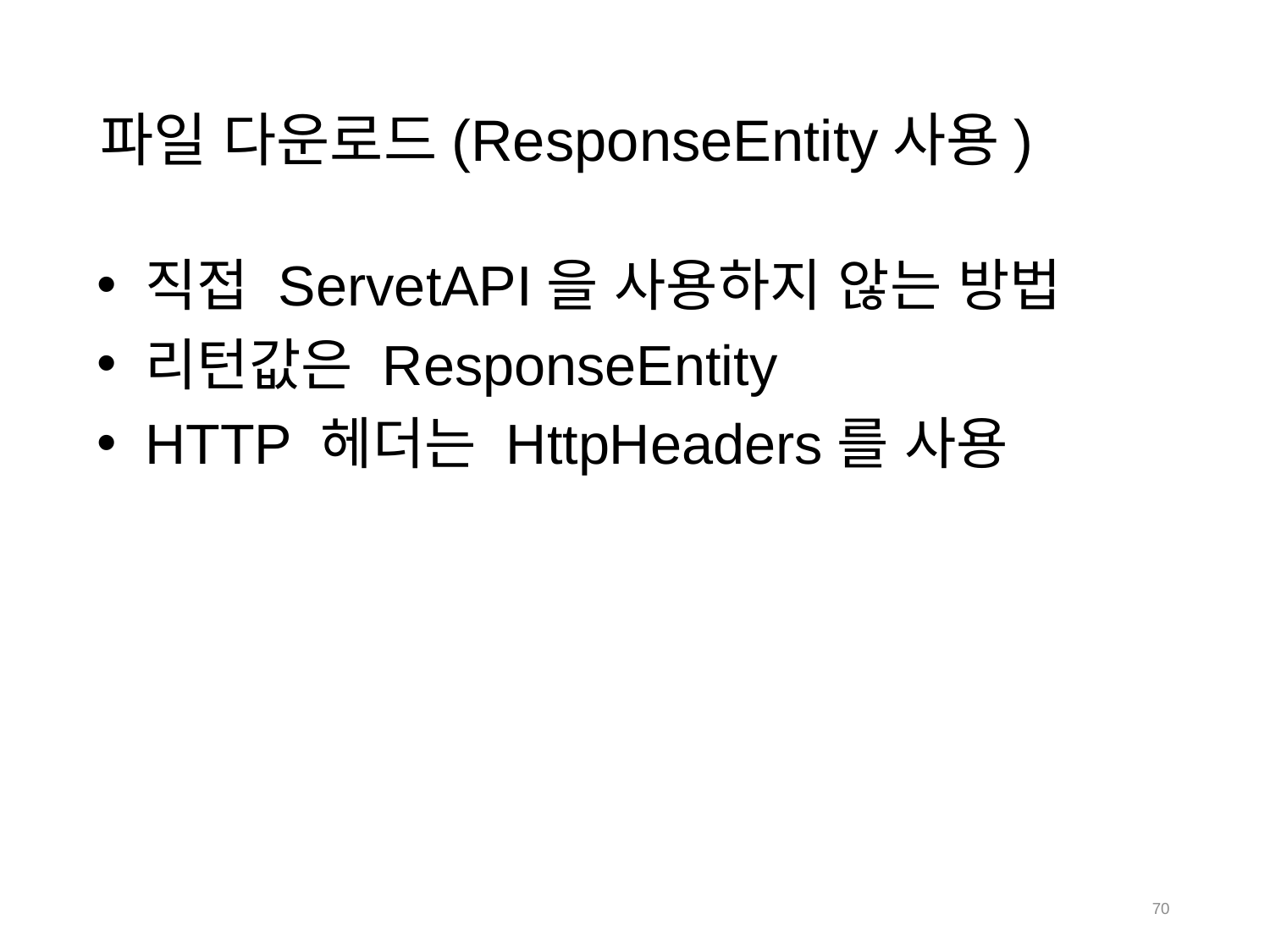

# 파일 다운로드(ResponseEntity사용)
직접 ServetAPI을 사용하지 않는 방법
리턴값은 ResponseEntity
HTTP 헤더는 HttpHeaders를 사용

70